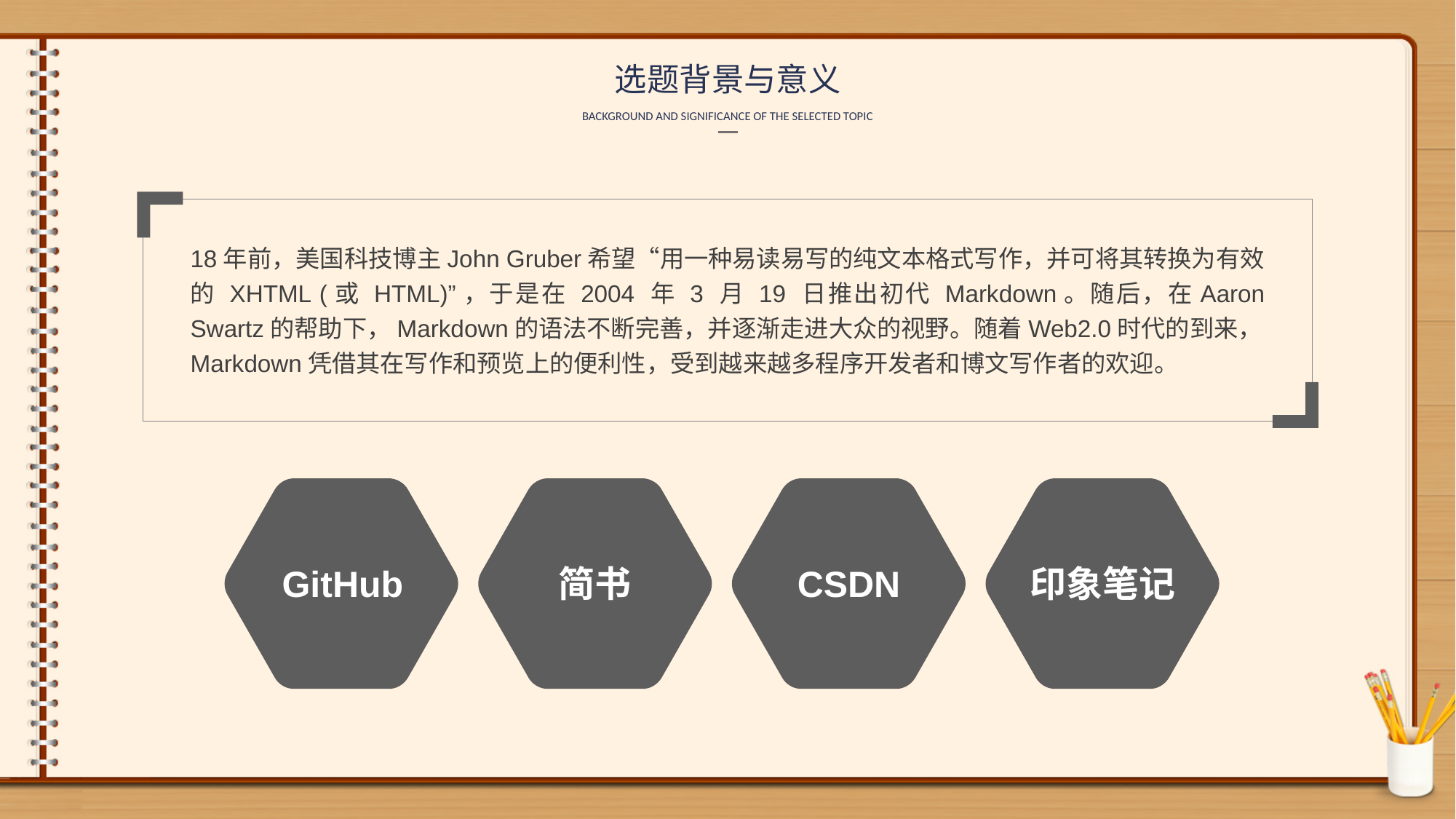

选题背景与意义
BACKGROUND AND SIGNIFICANCE OF THE SELECTED TOPIC

18年前，美国科技博主John Gruber希望“用一种易读易写的纯文本格式写作，并可将其转换为有效的 XHTML (或 HTML)”，于是在 2004 年 3 月 19 日推出初代 Markdown。随后，在Aaron Swartz的帮助下，Markdown的语法不断完善，并逐渐走进大众的视野。随着Web2.0时代的到来，Markdown凭借其在写作和预览上的便利性，受到越来越多程序开发者和博文写作者的欢迎。

GitHub
简书
CSDN
印象笔记